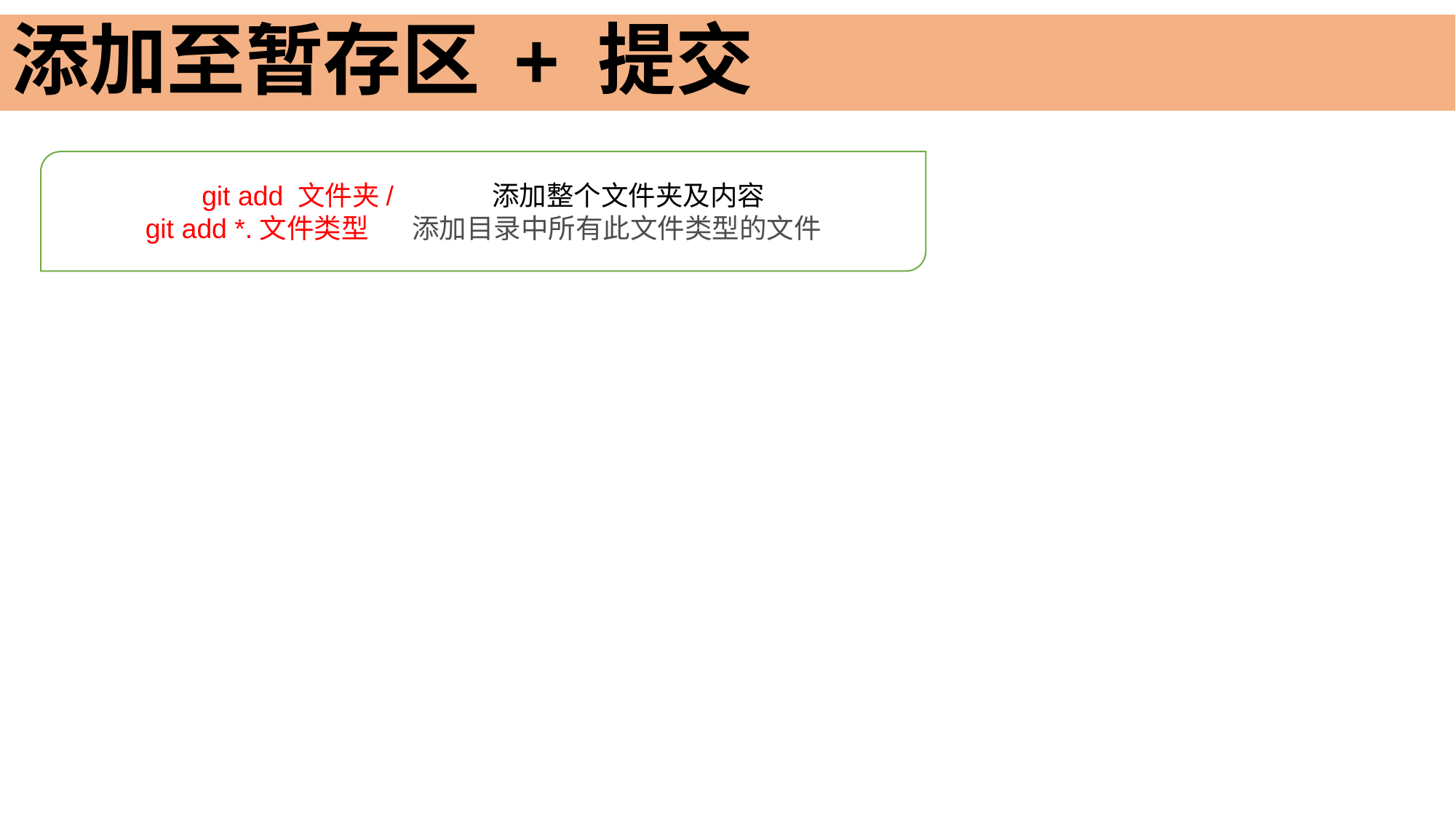

# 添加至暂存区 + 提交
git add 文件夹/            添加整个文件夹及内容
git add *.文件类型       添加目录中所有此文件类型的文件